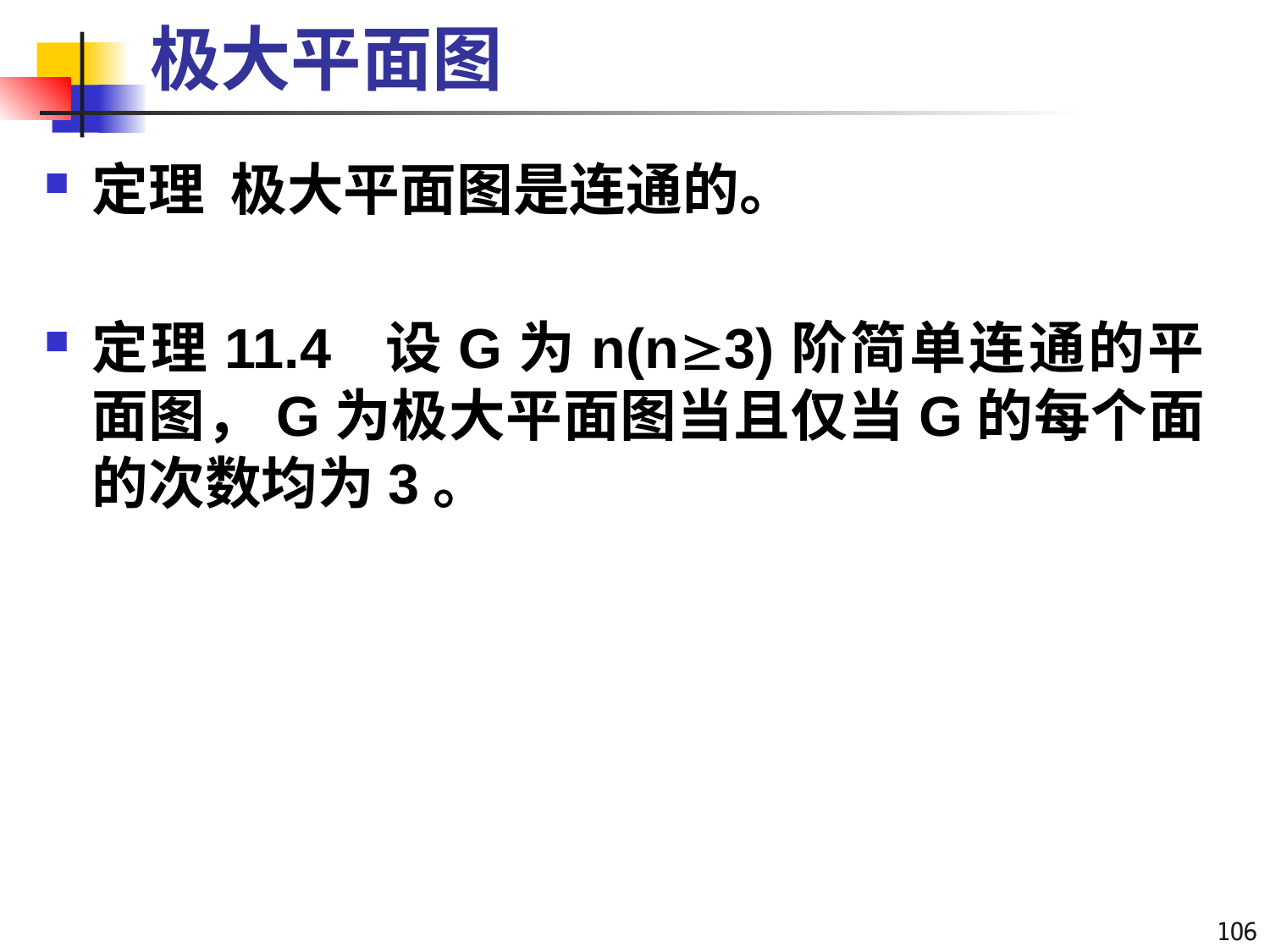

# 极大平面图
定理  极大平面图是连通的。

定理11.4  设G为n(n≥3)阶简单连通的平面图，G为极大平面图当且仅当G的每个面的次数均为3。
106